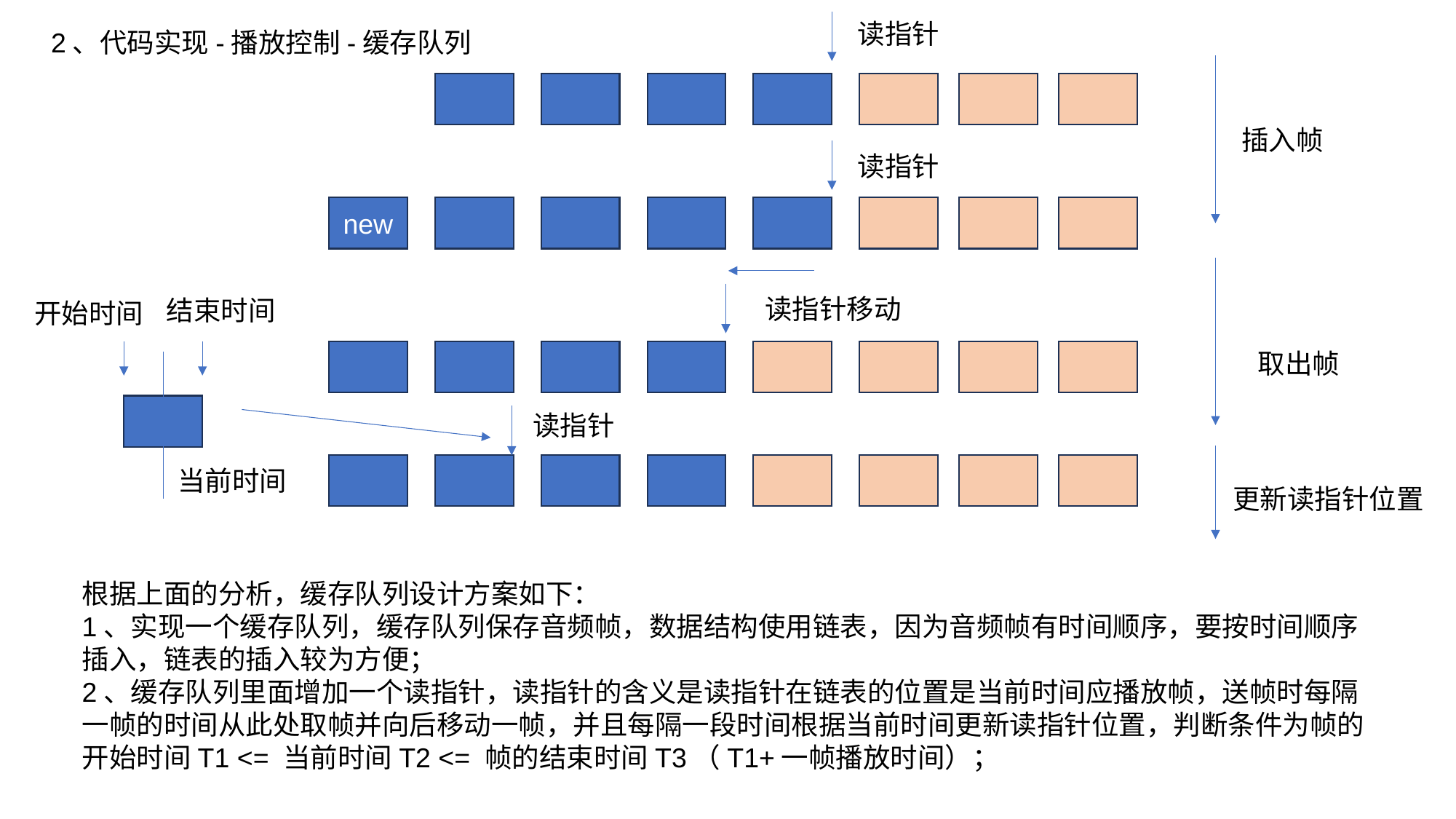

读指针
2、代码实现-播放控制-缓存队列

插入帧
读指针
new

读指针移动
结束时间
开始时间
取出帧

读指针

当前时间
更新读指针位置

根据上面的分析，缓存队列设计方案如下：
1、实现一个缓存队列，缓存队列保存音频帧，数据结构使用链表，因为音频帧有时间顺序，要按时间顺序插入，链表的插入较为方便；
2、缓存队列里面增加一个读指针，读指针的含义是读指针在链表的位置是当前时间应播放帧，送帧时每隔一帧的时间从此处取帧并向后移动一帧，并且每隔一段时间根据当前时间更新读指针位置，判断条件为帧的开始时间T1 <= 当前时间T2 <= 帧的结束时间T3（T1+一帧播放时间）；